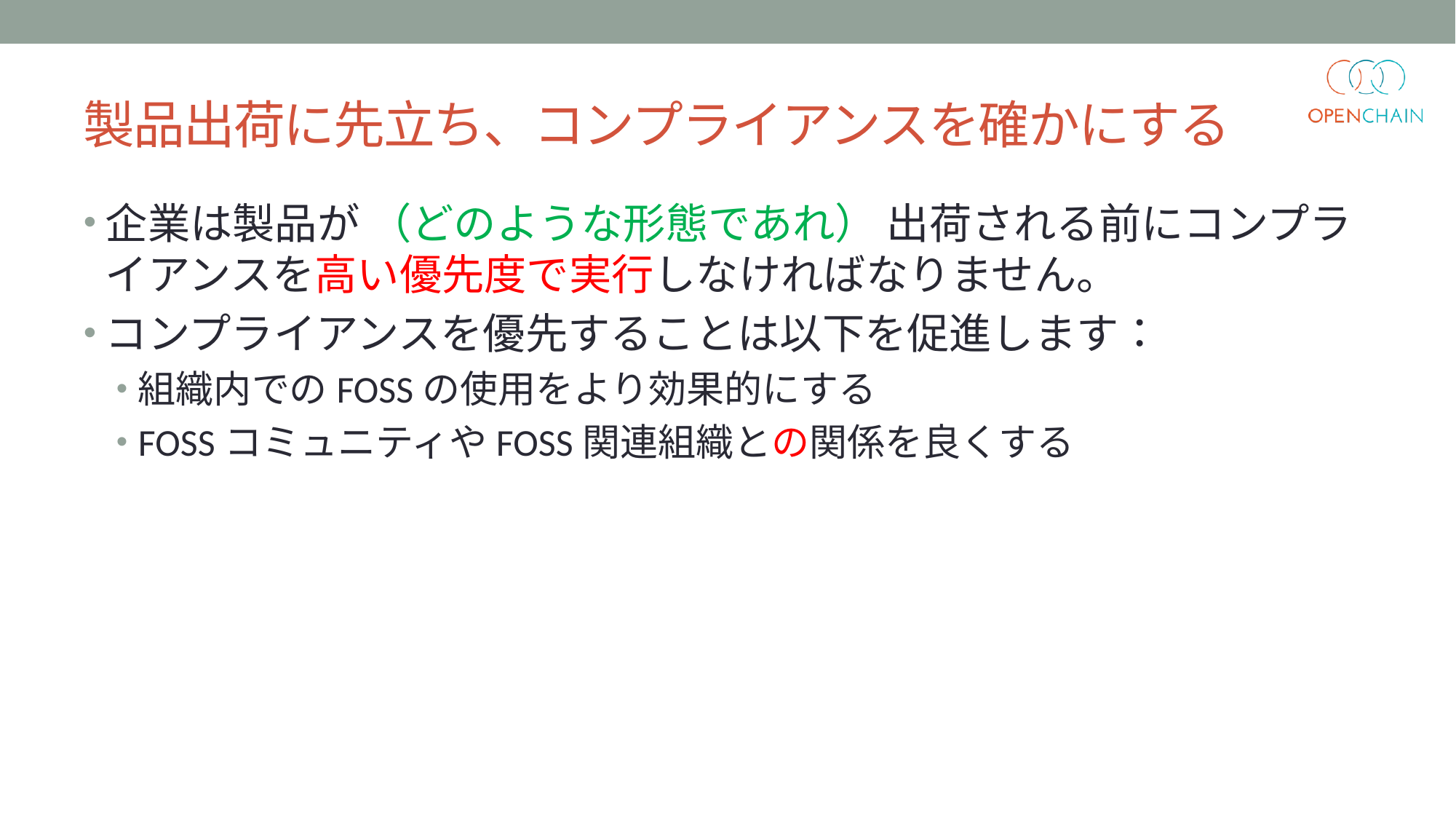

# 製品出荷に先立ち、コンプライアンスを確かにする
企業は製品が （どのような形態であれ） 出荷される前にコンプライアンスを高い優先度で実行しなければなりません。
コンプライアンスを優先することは以下を促進します：
組織内でのFOSSの使用をより効果的にする
FOSSコミュニティやFOSS関連組織との関係を良くする